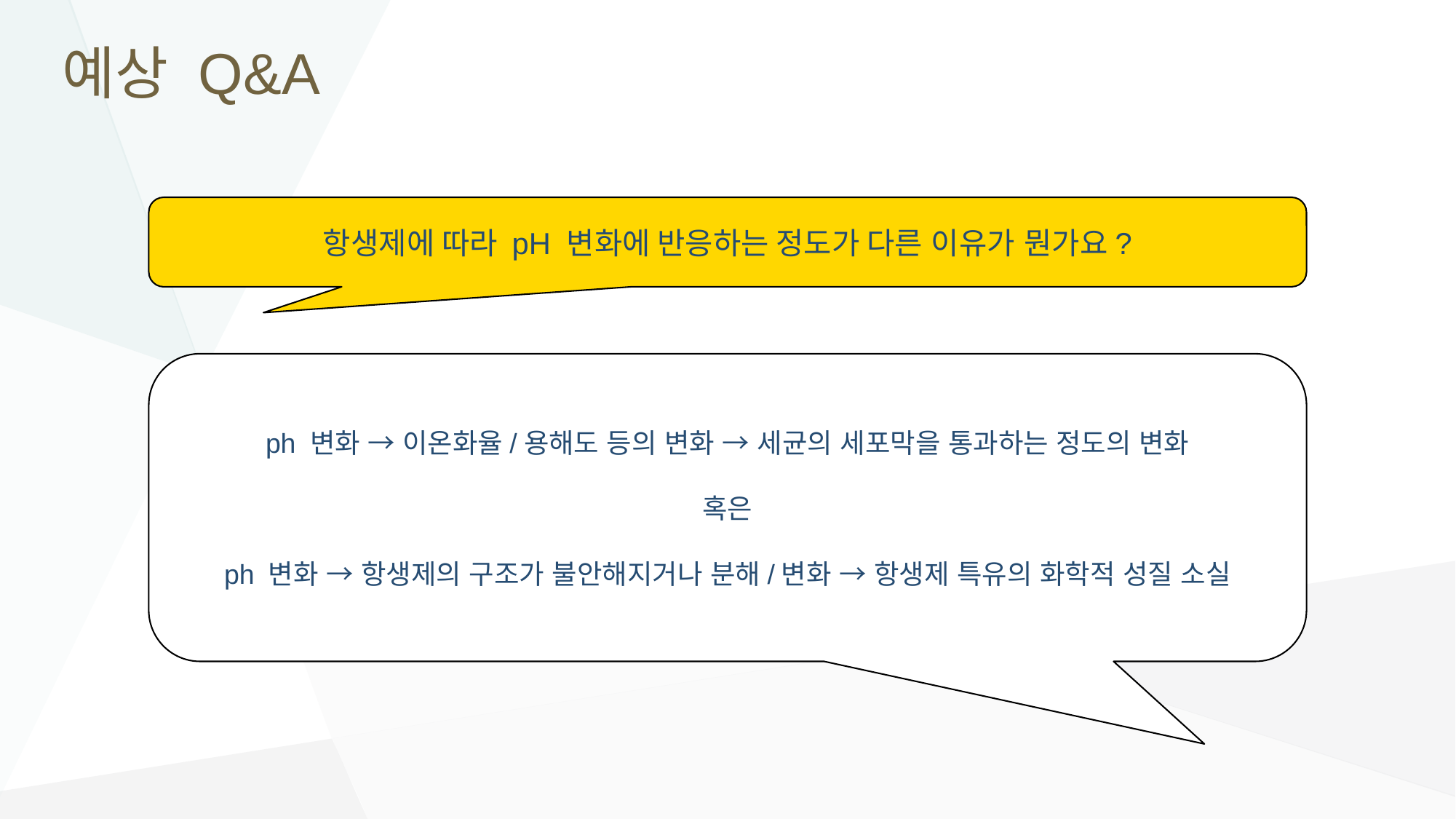

# 예상 Q&A
항생제에 따라 pH 변화에 반응하는 정도가 다른 이유가 뭔가요?

ph 변화 → 이온화율/용해도 등의 변화 → 세균의 세포막을 통과하는 정도의 변화

혹은

ph 변화 → 항생제의 구조가 불안해지거나 분해/변화 → 항생제 특유의 화학적 성질 소실